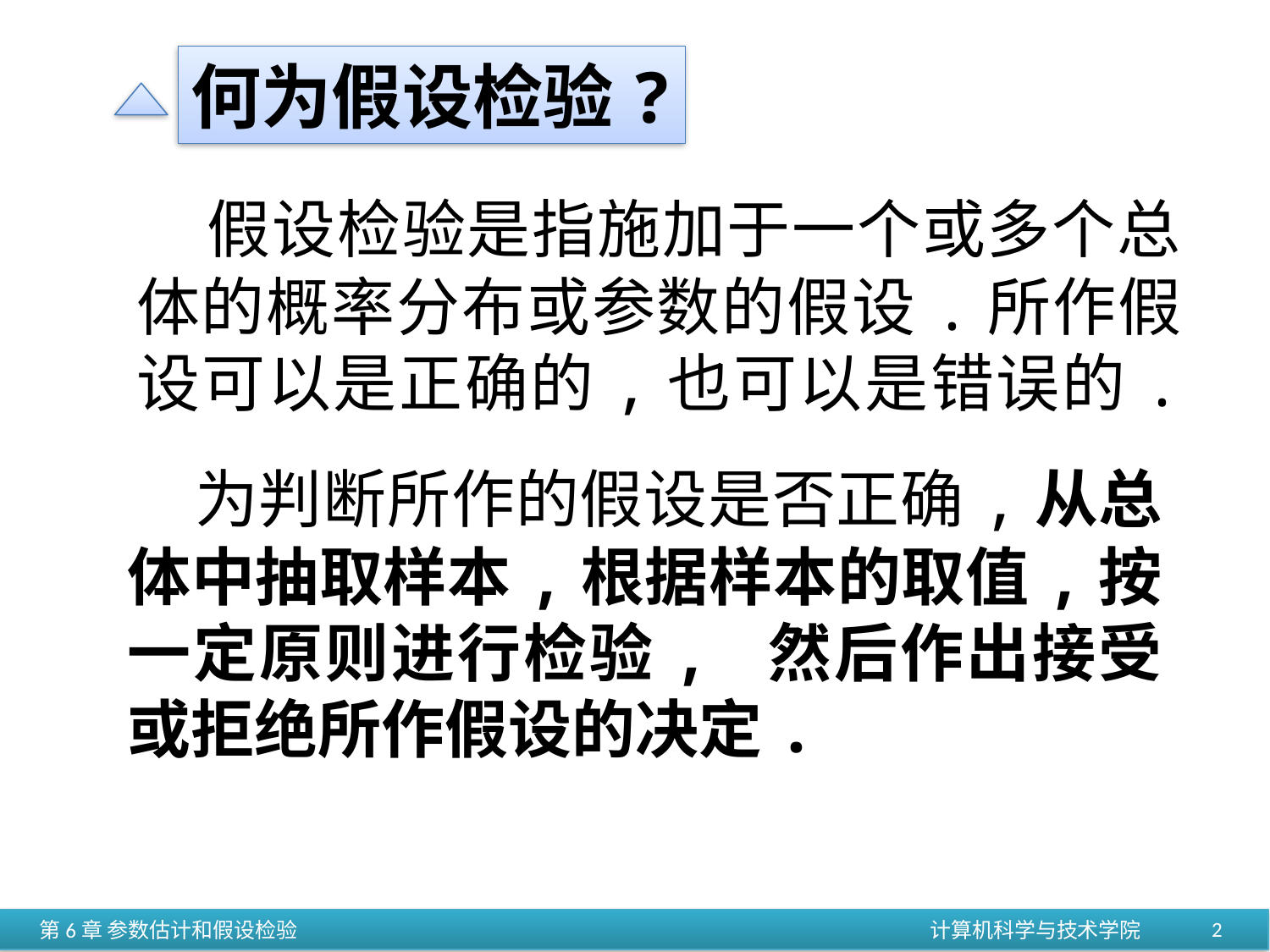

何为假设检验?

   假设检验是指施加于一个或多个总体的概率分布或参数的假设.所作假设可以是正确的,也可以是错误的.
   为判断所作的假设是否正确,从总体中抽取样本,根据样本的取值,按一定原则进行检验, 然后作出接受或拒绝所作假设的决定.